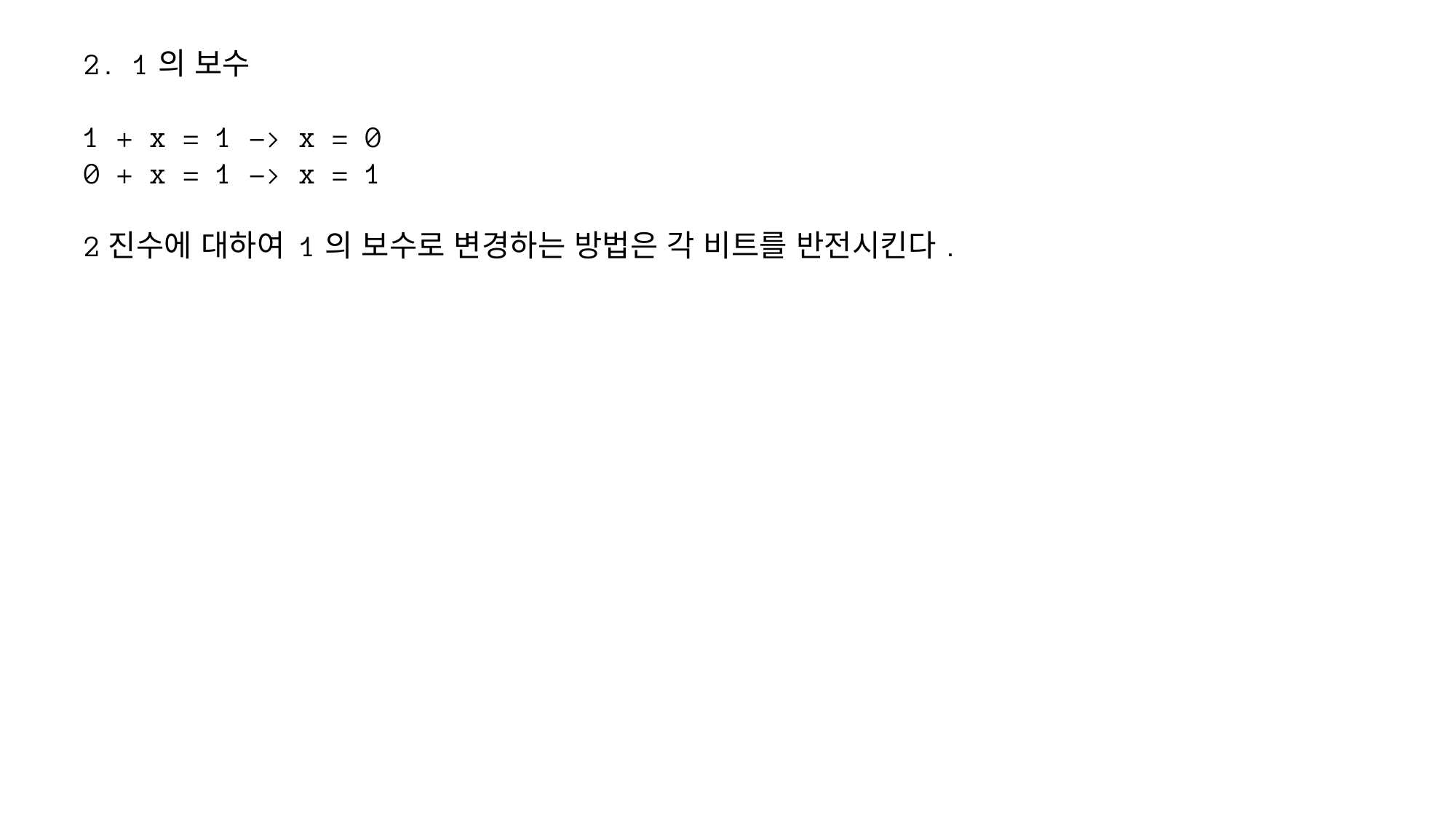

2. 1의 보수

1 + x = 1 -> x = 0
0 + x = 1 -> x = 1

2진수에 대하여 1의 보수로 변경하는 방법은 각 비트를 반전시킨다.